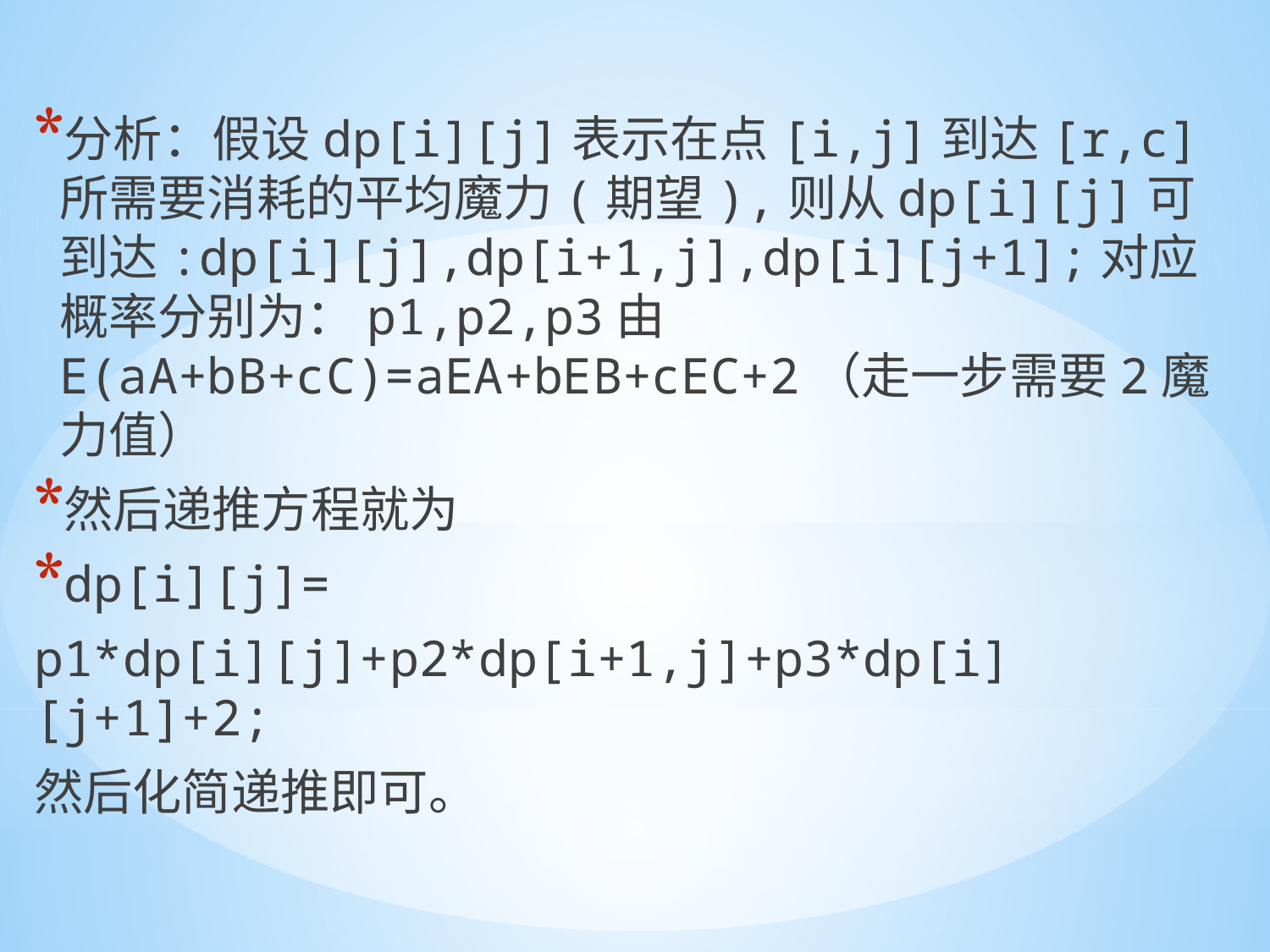

分析：假设dp[i][j]表示在点[i,j]到达[r,c]所需要消耗的平均魔力(期望),则从dp[i][j]可到达:dp[i][j],dp[i+1,j],dp[i][j+1];对应概率分别为：p1,p2,p3由E(aA+bB+cC)=aEA+bEB+cEC+2（走一步需要2魔力值）
然后递推方程就为
dp[i][j]=
p1*dp[i][j]+p2*dp[i+1,j]+p3*dp[i][j+1]+2;
然后化简递推即可。